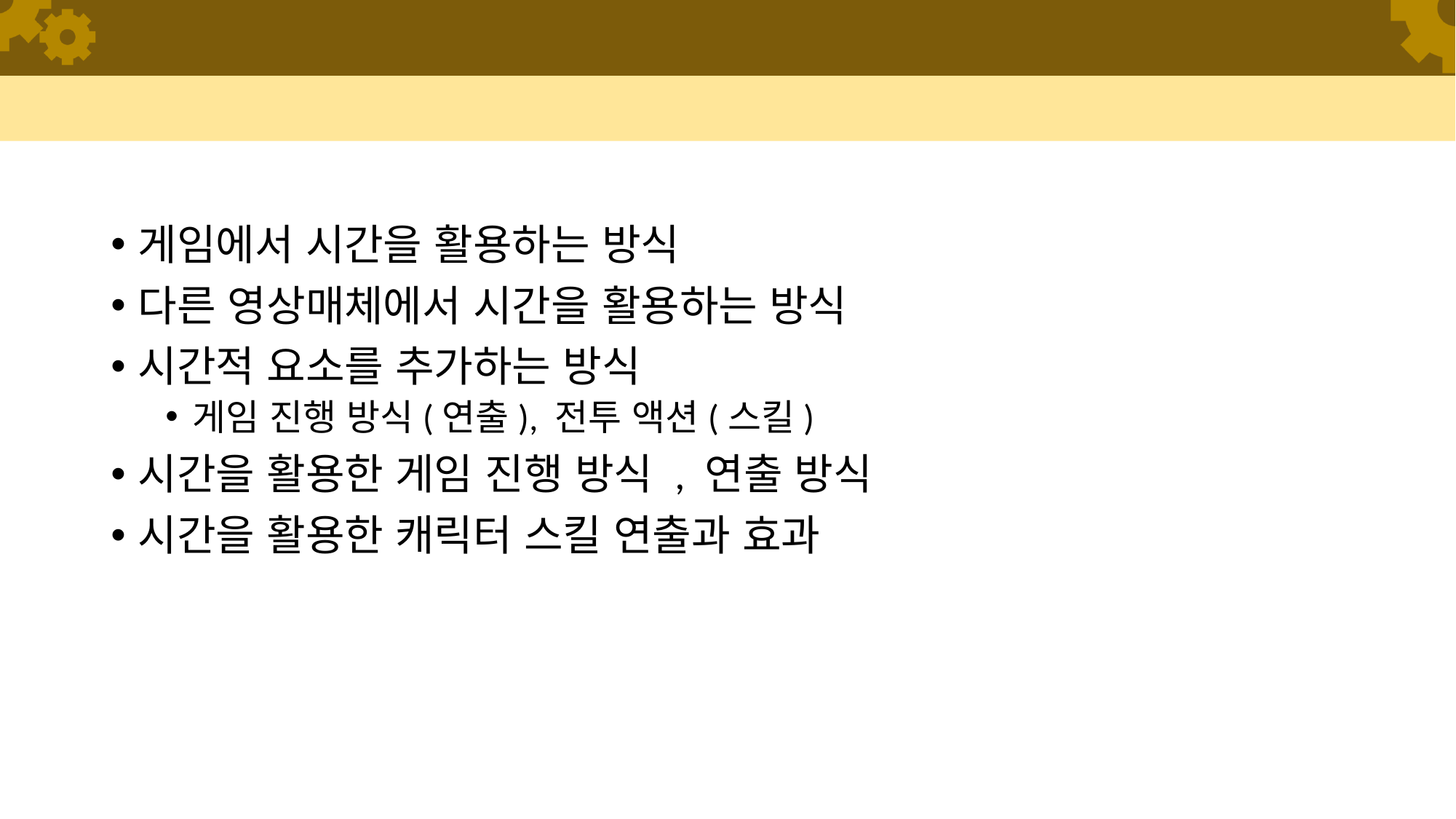

#
게임에서 시간을 활용하는 방식
다른 영상매체에서 시간을 활용하는 방식
시간적 요소를 추가하는 방식
게임 진행 방식(연출), 전투 액션(스킬)
시간을 활용한 게임 진행 방식 , 연출 방식
시간을 활용한 캐릭터 스킬 연출과 효과